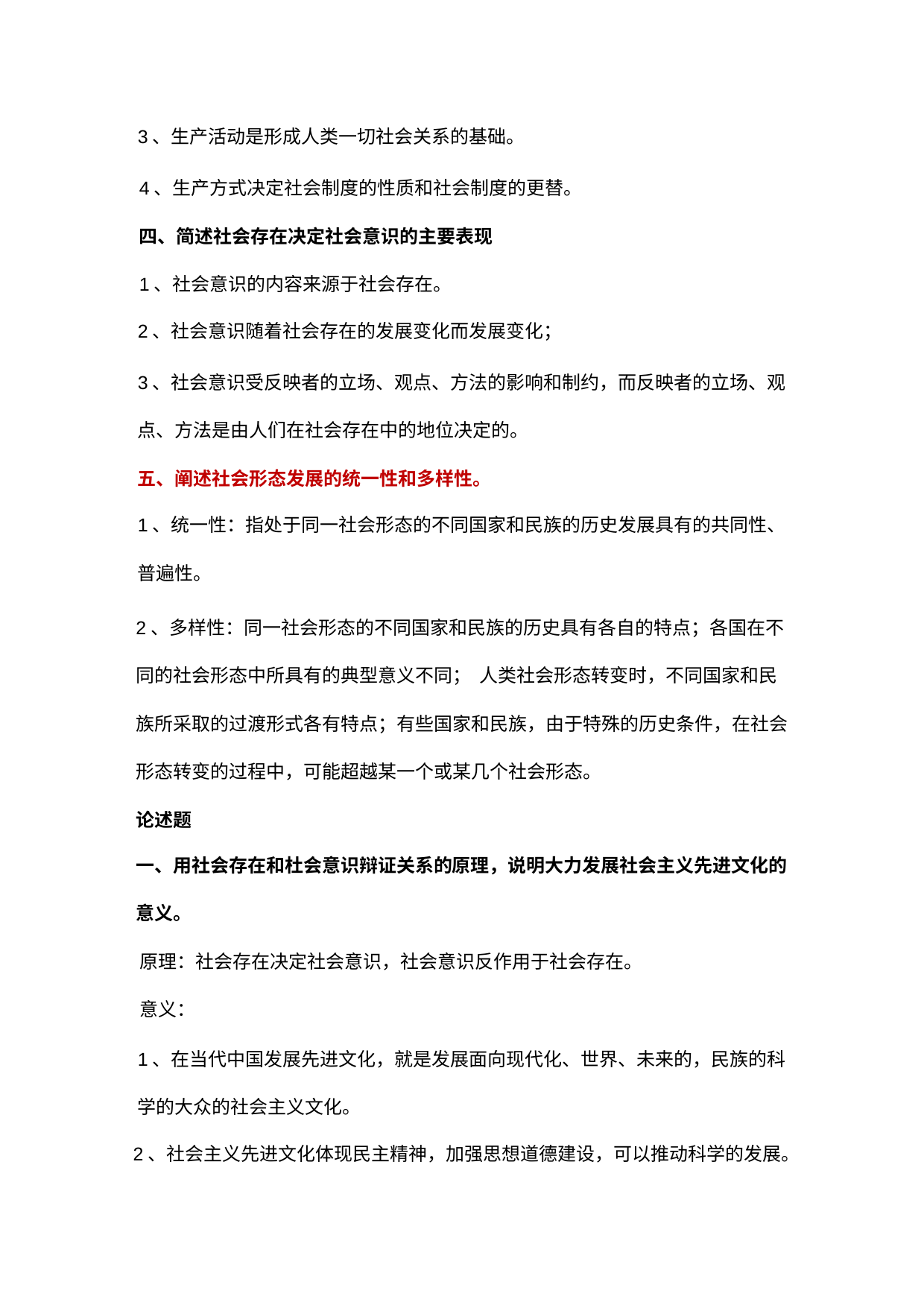

3、生产活动是形成人类一切社会关系的基础。
4、生产方式决定社会制度的性质和社会制度的更替。

四、简述社会存在决定社会意识的主要表现

1、社会意识的内容来源于社会存在。
2、社会意识随着社会存在的发展变化而发展变化；
3、社会意识受反映者的立场、观点、方法的影响和制约，而反映者的立场、观

点、方法是由人们在社会存在中的地位决定的。

五、阐述社会形态发展的统一性和多样性。
1、统一性：指处于同一社会形态的不同国家和民族的历史发展具有的共同性、

普遍性。
2、多样性：同一社会形态的不同国家和民族的历史具有各自的特点；各国在不

同的社会形态中所具有的典型意义不同；  人类社会形态转变时，不同国家和民

族所采取的过渡形式各有特点；有些国家和民族，由于特殊的历史条件，在社会

形态转变的过程中，可能超越某一个或某几个社会形态。

论述题
一、用社会存在和杜会意识辩证关系的原理，说明大力发展社会主义先进文化的

意义。
原理：社会存在决定社会意识，社会意识反作用于社会存在。

意义：
1、在当代中国发展先进文化，就是发展面向现代化、世界、未来的，民族的科

学的大众的社会主义文化。
2、社会主义先进文化体现民主精神，加强思想道德建设，可以推动科学的发展。